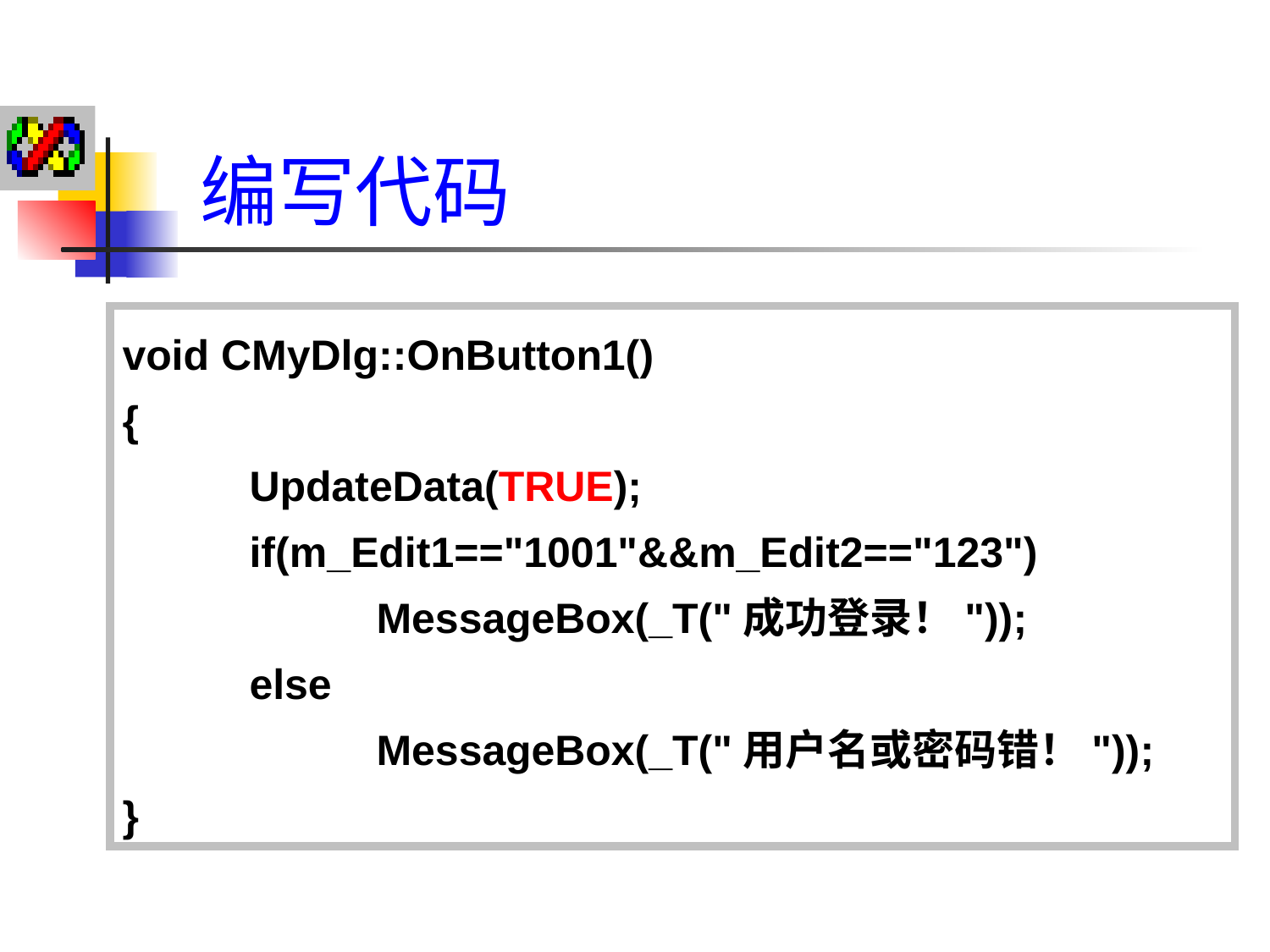

编写代码
void CMyDlg::OnButton1()
{
	UpdateData(TRUE);
	if(m_Edit1=="1001"&&m_Edit2=="123")
		MessageBox(_T("成功登录！"));
	else
		MessageBox(_T("用户名或密码错！"));
}